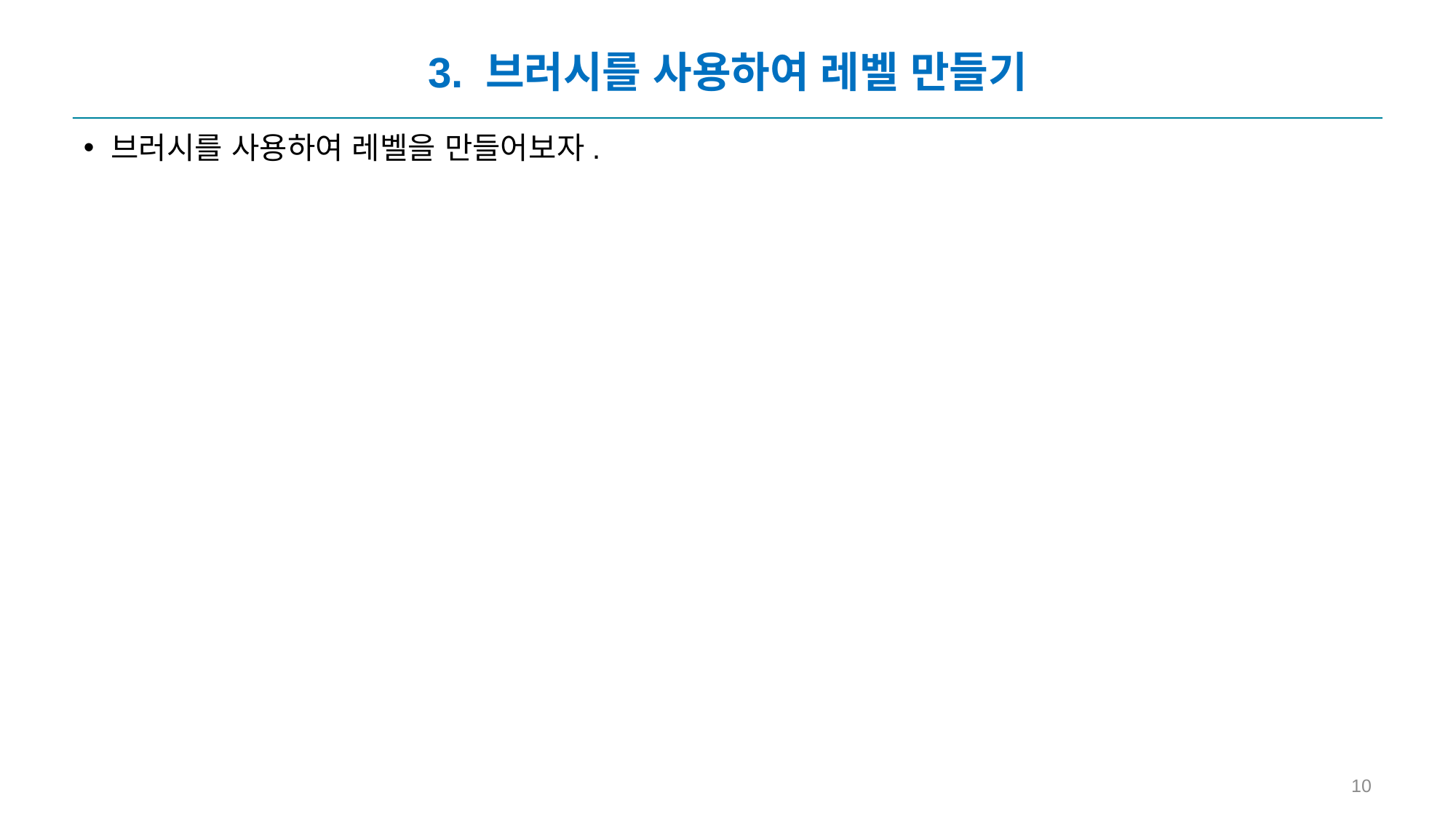

# 3. 브러시를 사용하여 레벨 만들기
브러시를 사용하여 레벨을 만들어보자.

10